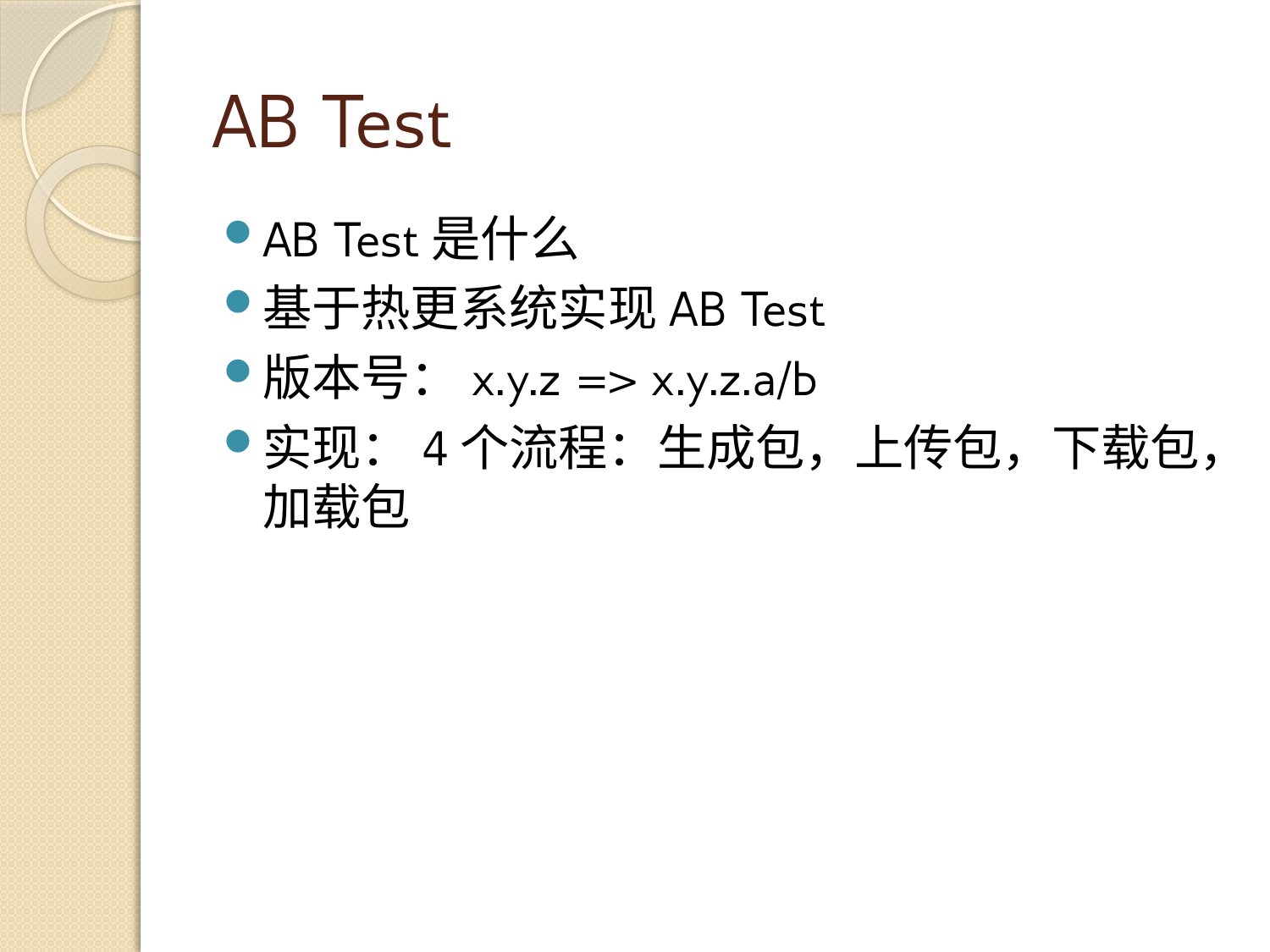

# AB Test
AB Test是什么
基于热更系统实现AB Test
版本号：x.y.z => x.y.z.a/b
实现：4个流程：生成包，上传包，下载包，加载包